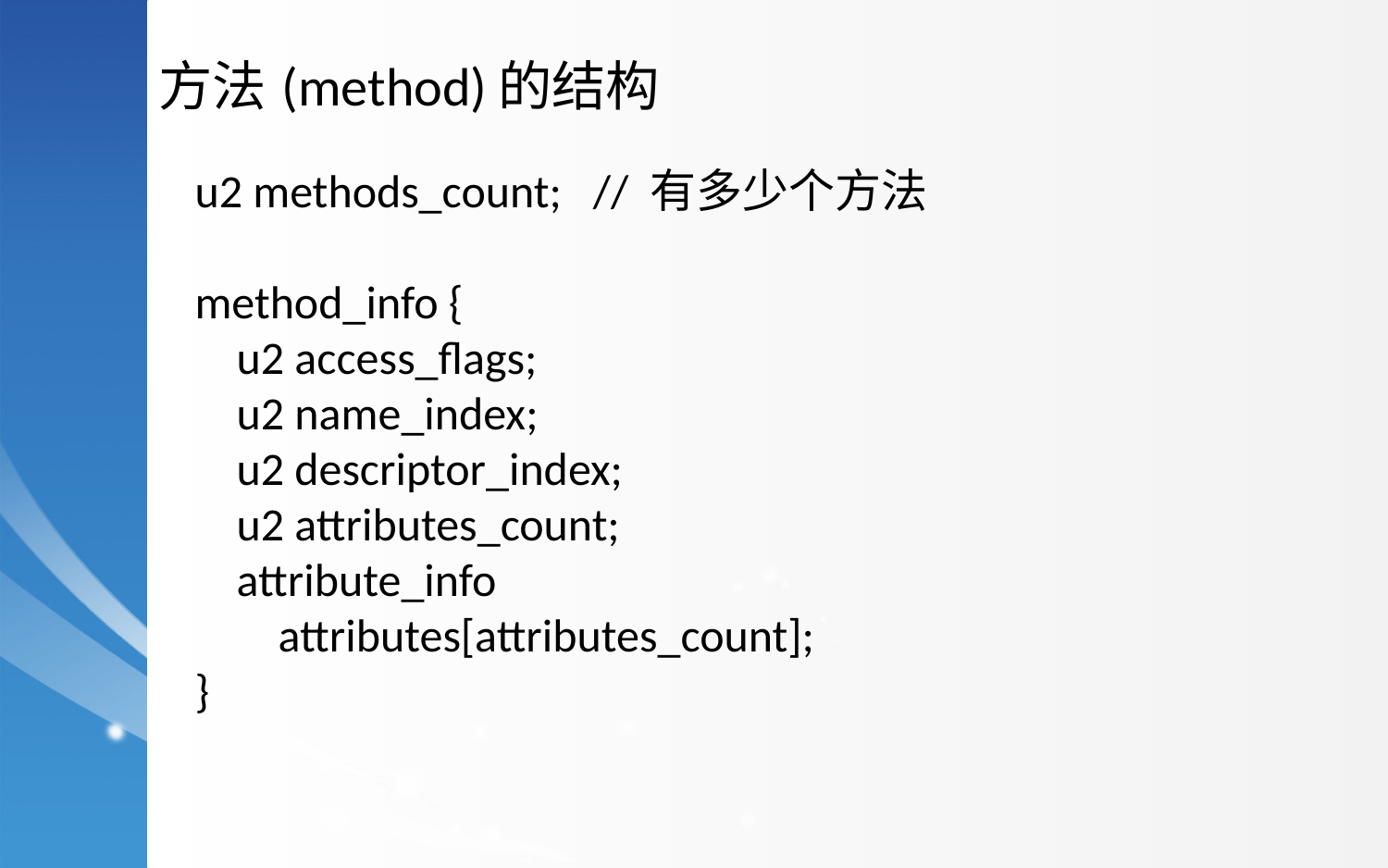

方法(method)的结构
u2 methods_count;   // 有多少个方法

method_info {
    u2 access_flags;
    u2 name_index;
    u2 descriptor_index;
    u2 attributes_count;
    attribute_info
        attributes[attributes_count];
}